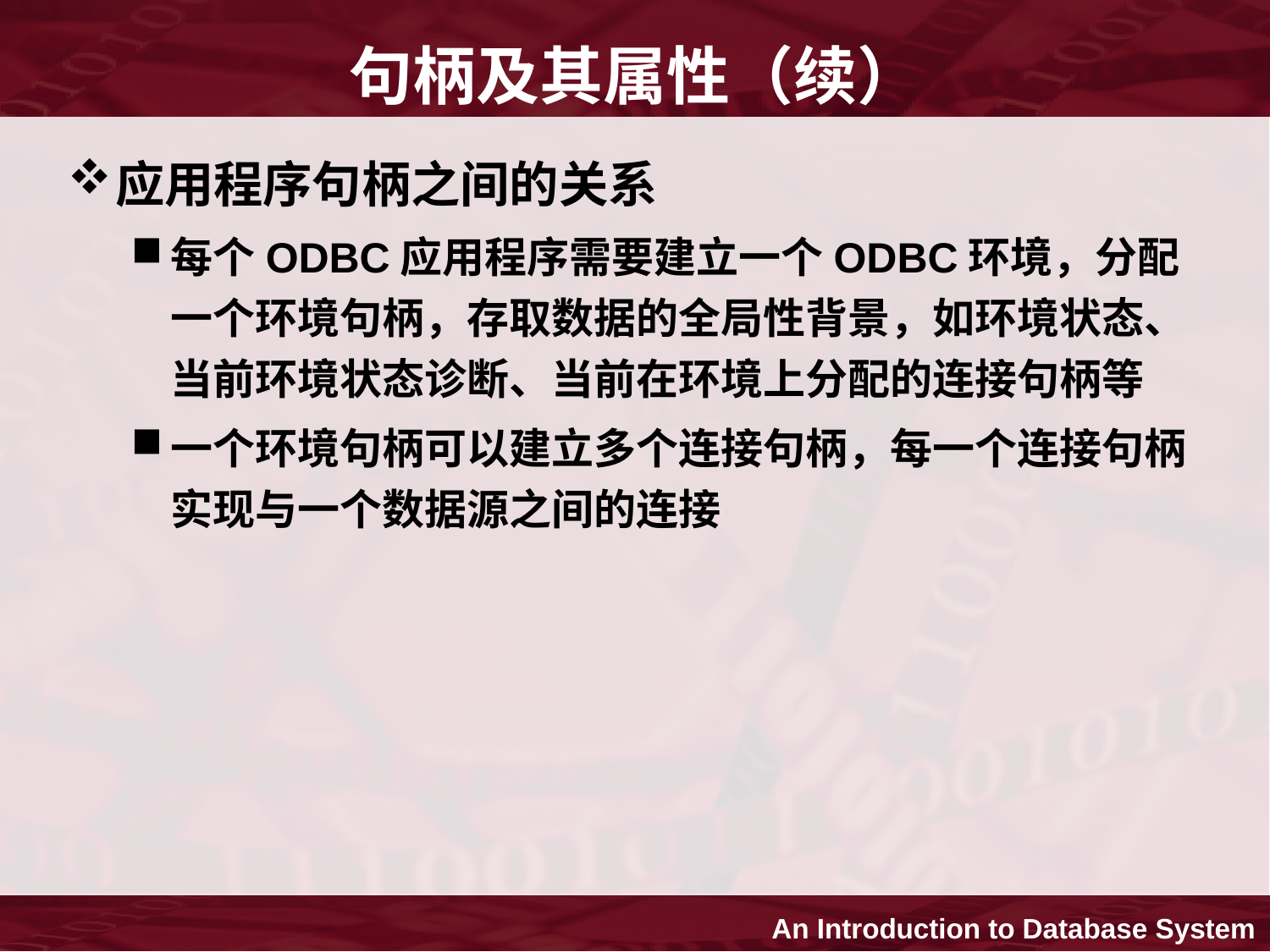

# 句柄及其属性（续）
应用程序句柄之间的关系
每个ODBC应用程序需要建立一个ODBC环境，分配一个环境句柄，存取数据的全局性背景，如环境状态、当前环境状态诊断、当前在环境上分配的连接句柄等
一个环境句柄可以建立多个连接句柄，每一个连接句柄实现与一个数据源之间的连接